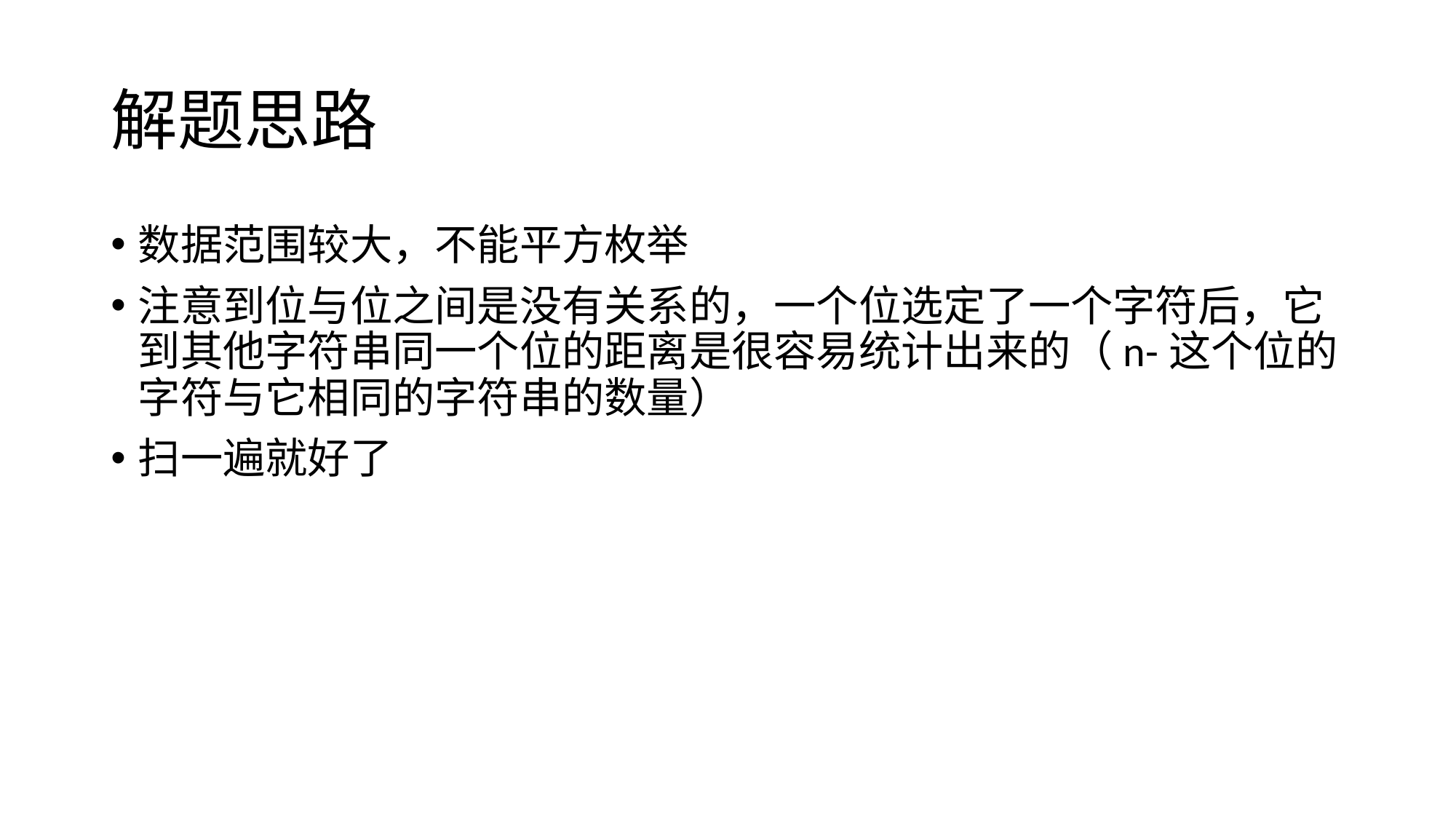

# 解题思路
数据范围较大，不能平方枚举
注意到位与位之间是没有关系的，一个位选定了一个字符后，它到其他字符串同一个位的距离是很容易统计出来的（n-这个位的字符与它相同的字符串的数量）
扫一遍就好了